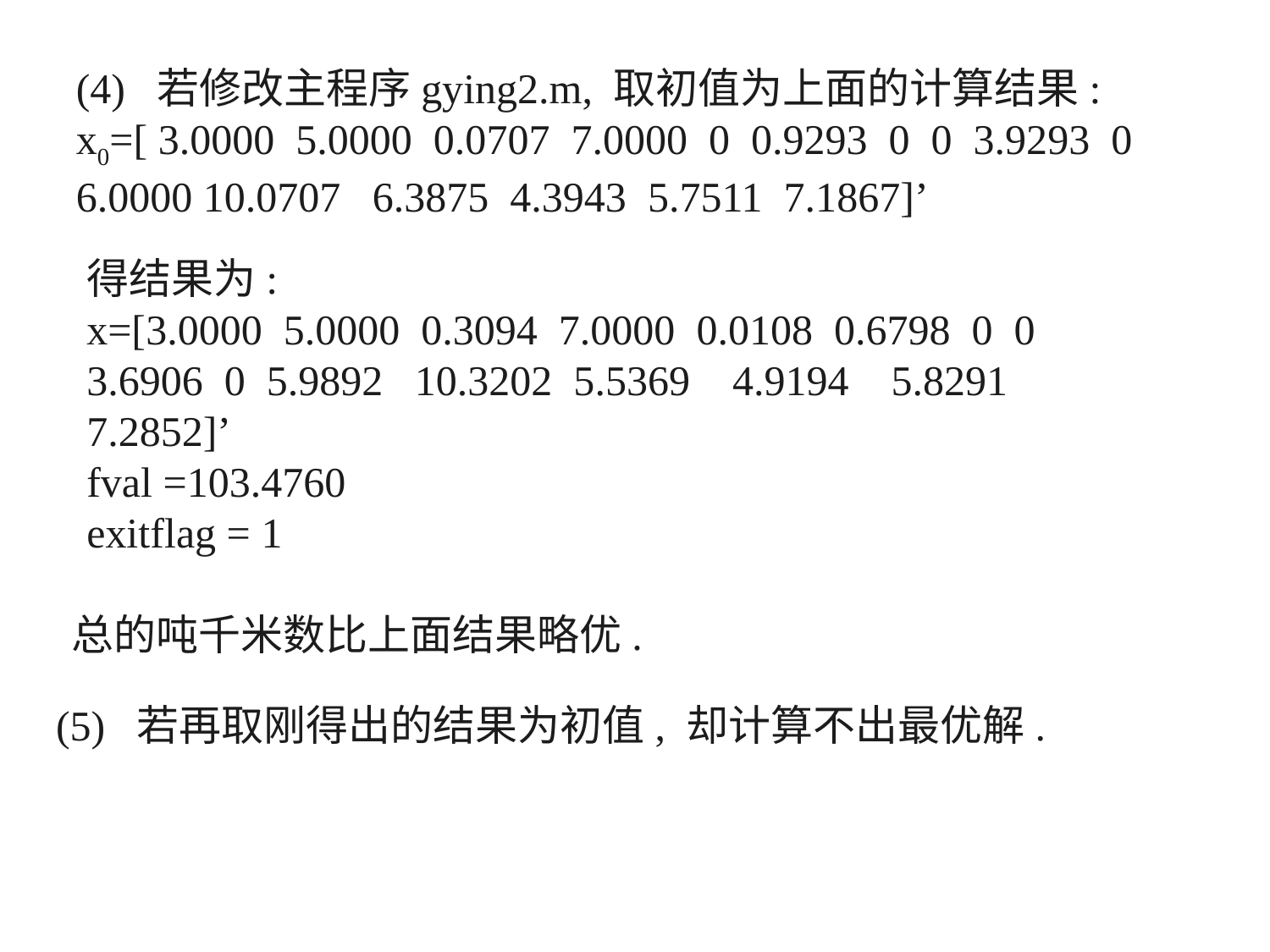

(4)  若修改主程序gying2.m, 取初值为上面的计算结果:
x0=[ 3.0000  5.0000  0.0707  7.0000  0  0.9293  0  0  3.9293  0  6.0000 10.0707   6.3875  4.3943  5.7511  7.1867]’
得结果为:
x=[3.0000  5.0000  0.3094  7.0000  0.0108  0.6798  0  0  3.6906  0  5.9892   10.3202  5.5369    4.9194    5.8291    7.2852]’
fval =103.4760
exitflag = 1
总的吨千米数比上面结果略优.
(5)  若再取刚得出的结果为初值, 却计算不出最优解.